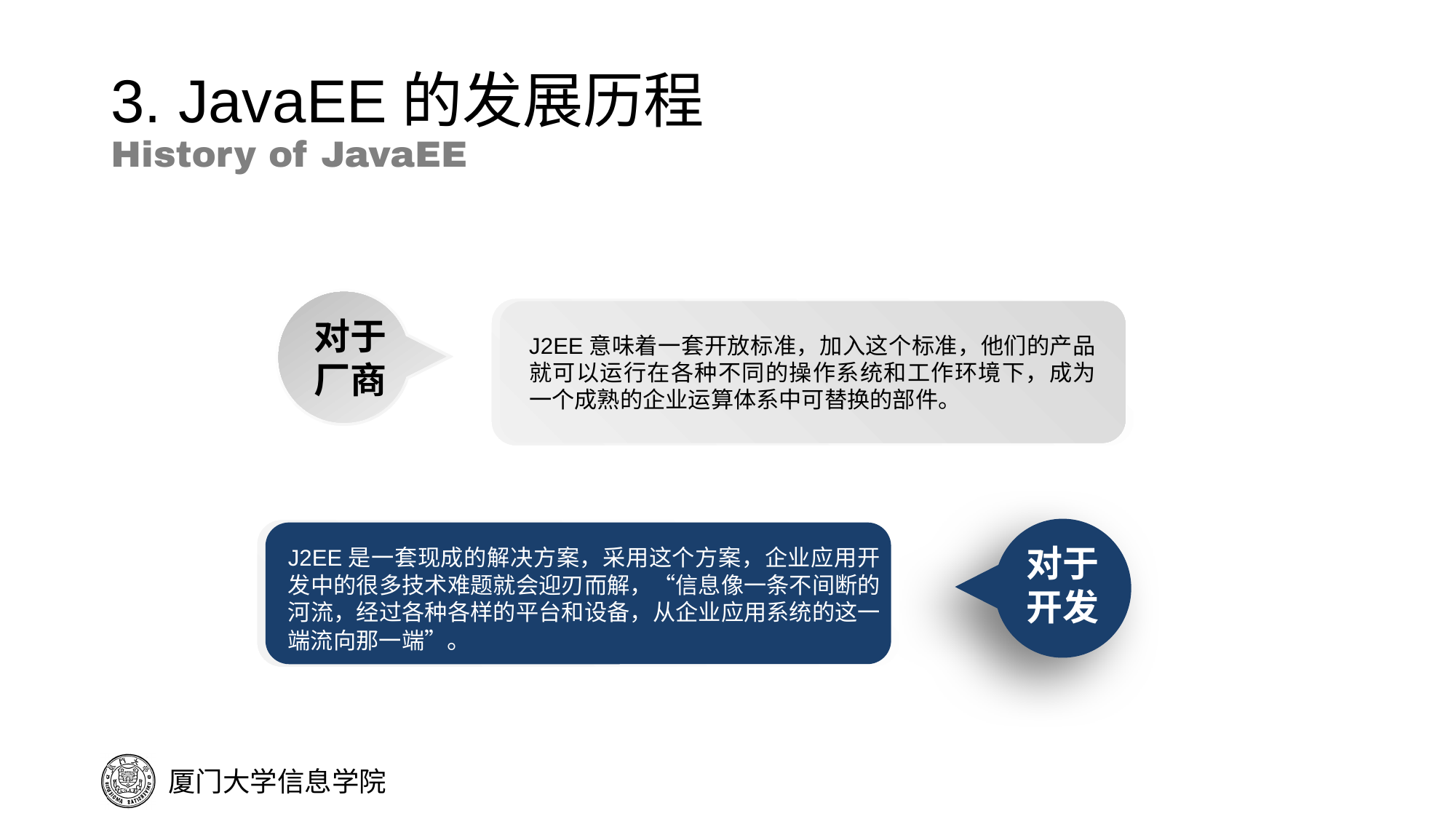

# 3. JavaEE的发展历程 History of JavaEE

对于厂商
J2EE意味着一套开放标准，加入这个标准，他们的产品就可以运行在各种不同的操作系统和工作环境下，成为一个成熟的企业运算体系中可替换的部件。

对于开发
J2EE是一套现成的解决方案，采用这个方案，企业应用开发中的很多技术难题就会迎刃而解，“信息像一条不间断的河流，经过各种各样的平台和设备，从企业应用系统的这一端流向那一端”。